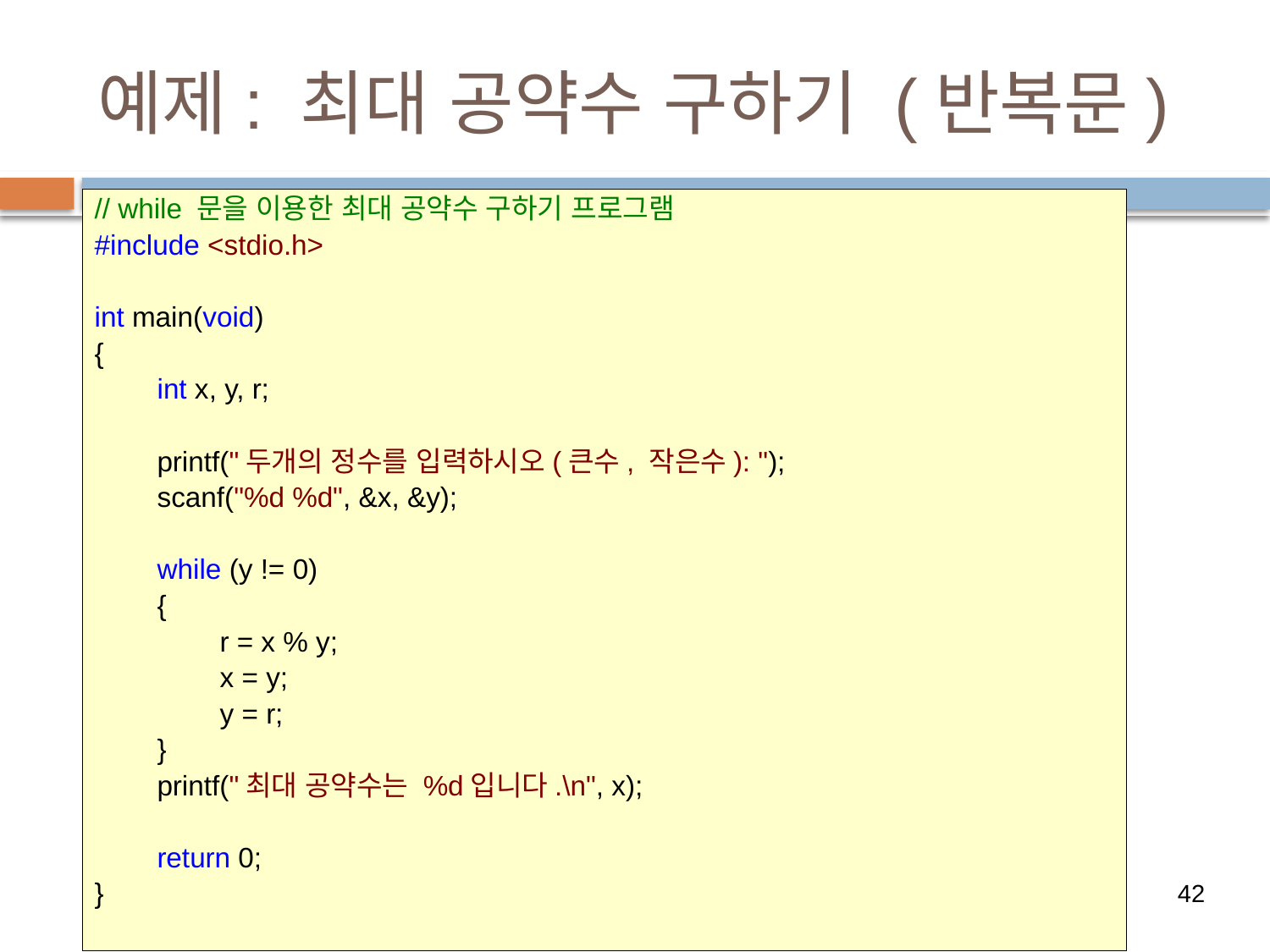

# 예제: 최대 공약수 구하기 (반복문)
// while 문을 이용한 최대 공약수 구하기 프로그램
#include <stdio.h>

int main(void)
{
        int x, y, r;

        printf("두개의 정수를 입력하시오(큰수, 작은수): ");
        scanf("%d %d", &x, &y);

        while (y != 0)
        {
                r = x % y;
                x = y;
                y = r;
        }
        printf("최대 공약수는 %d입니다.\n", x);

        return 0;
}
42